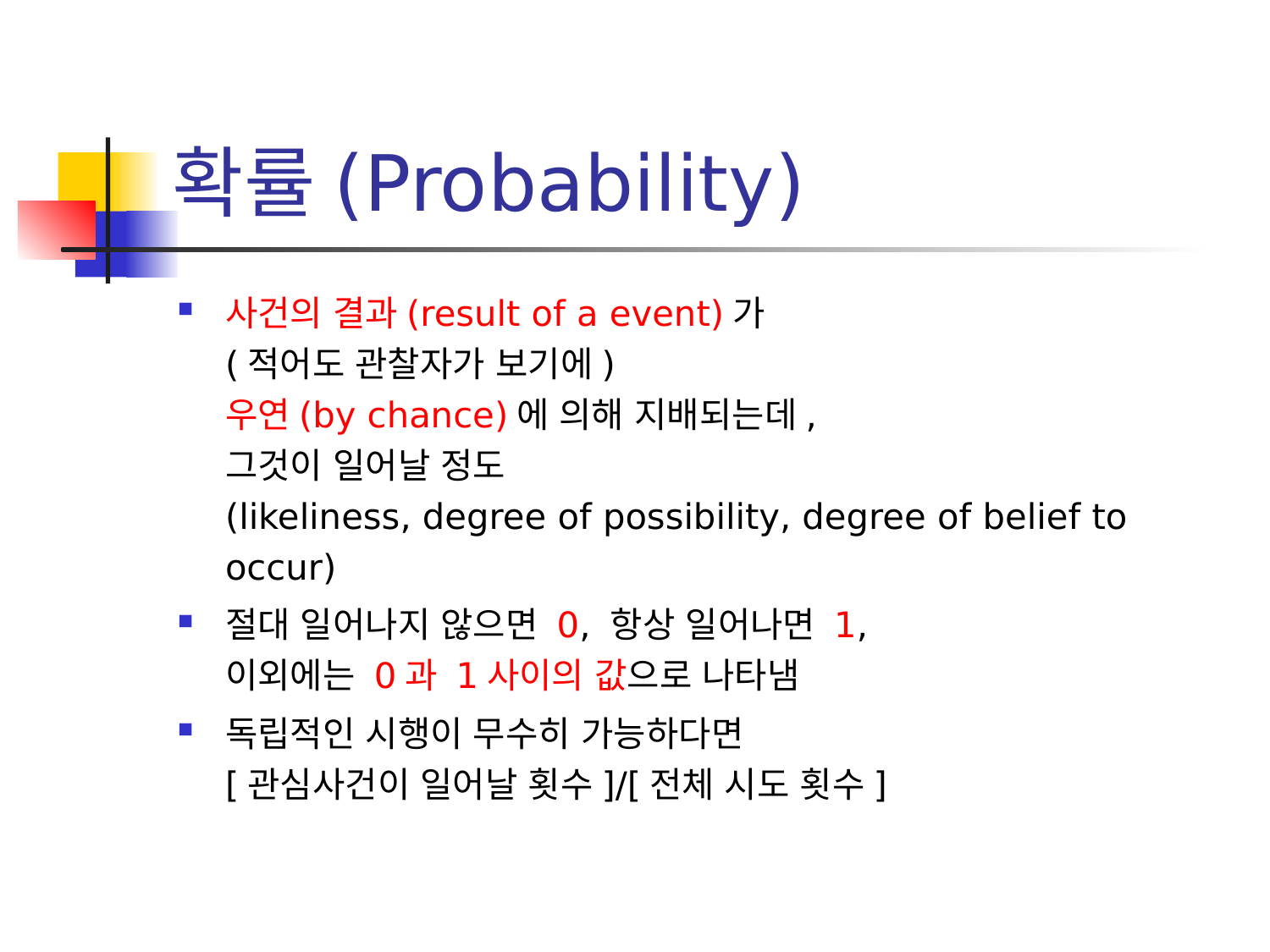

# 확률(Probability)
사건의 결과(result of a event)가
(적어도 관찰자가 보기에)
우연(by chance)에 의해 지배되는데,
그것이 일어날 정도
(likeliness, degree of possibility, degree of belief to occur)
절대 일어나지 않으면 0, 항상 일어나면 1,
이외에는 0과 1사이의 값으로 나타냄
독립적인 시행이 무수히 가능하다면
[관심사건이 일어날 횟수]/[전체 시도 횟수]